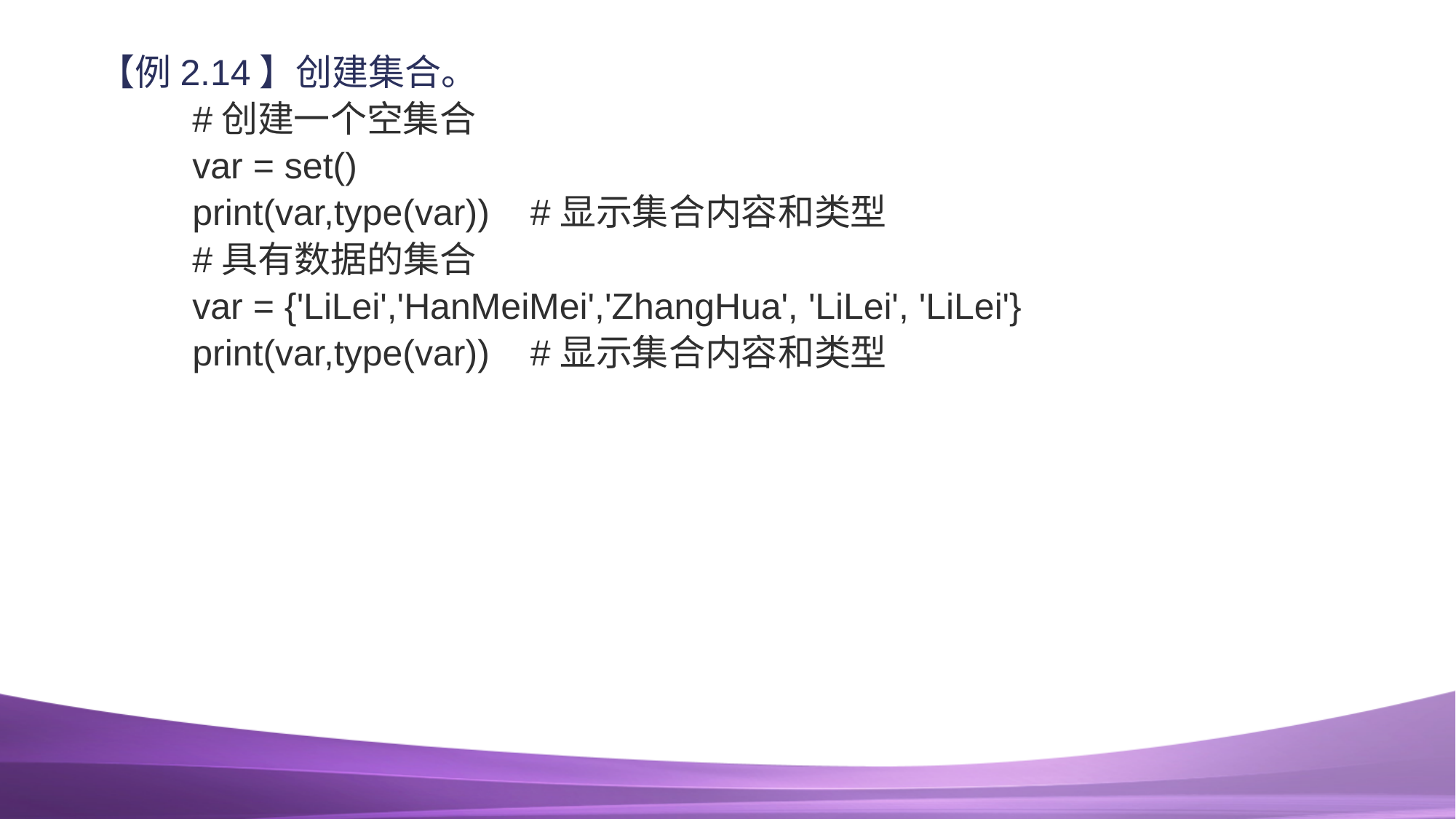

【例2.14】创建集合。
#创建一个空集合
var = set()
print(var,type(var))    #显示集合内容和类型
#具有数据的集合
var = {'LiLei','HanMeiMei','ZhangHua', 'LiLei', 'LiLei'}
print(var,type(var))    #显示集合内容和类型